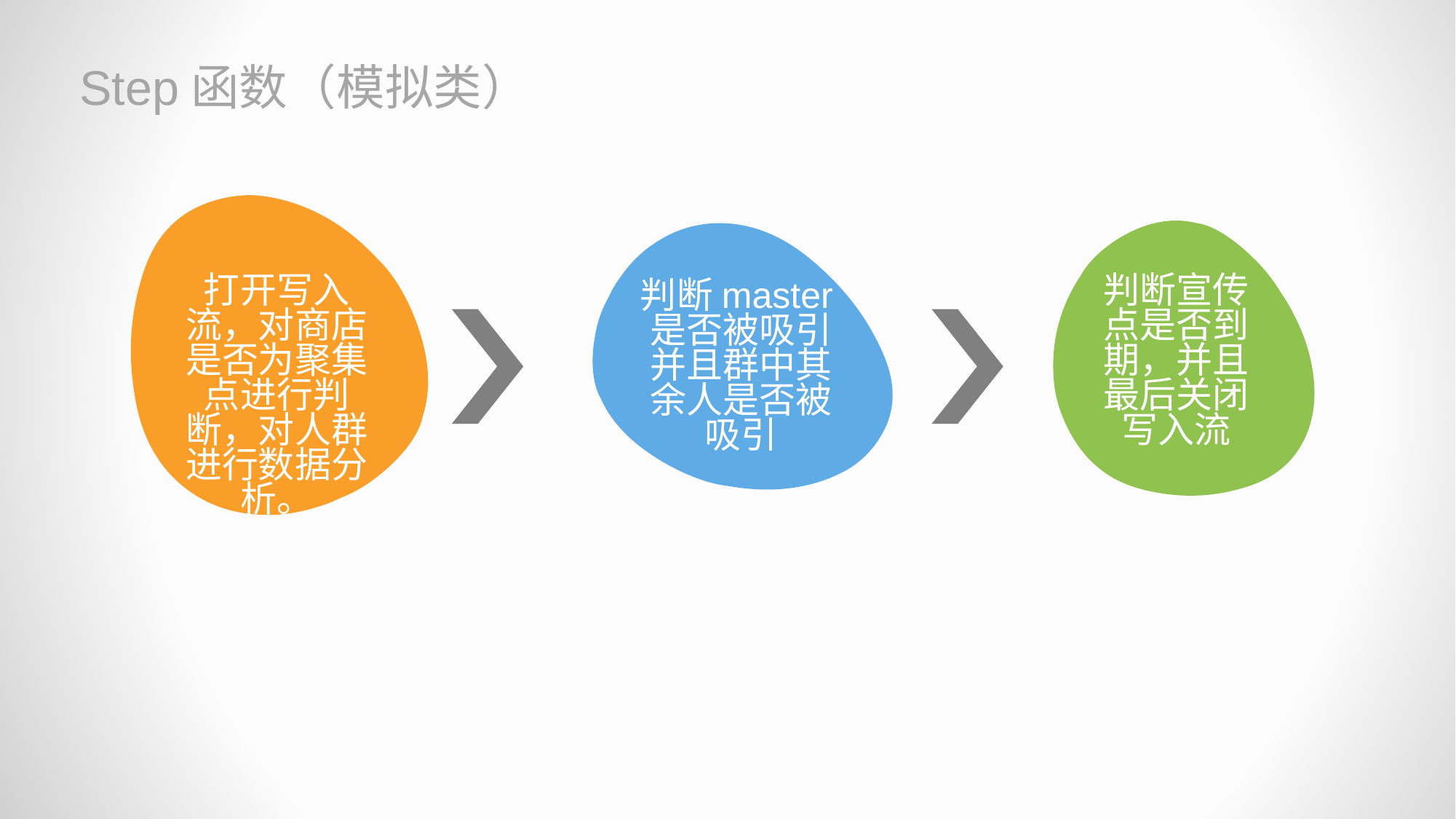

Step函数（模拟类）

打开写入流，对商店是否为聚集点进行判断，对人群进行数据分析。
判断宣传点是否到期，并且最后关闭写入流
判断master是否被吸引并且群中其余人是否被吸引

8